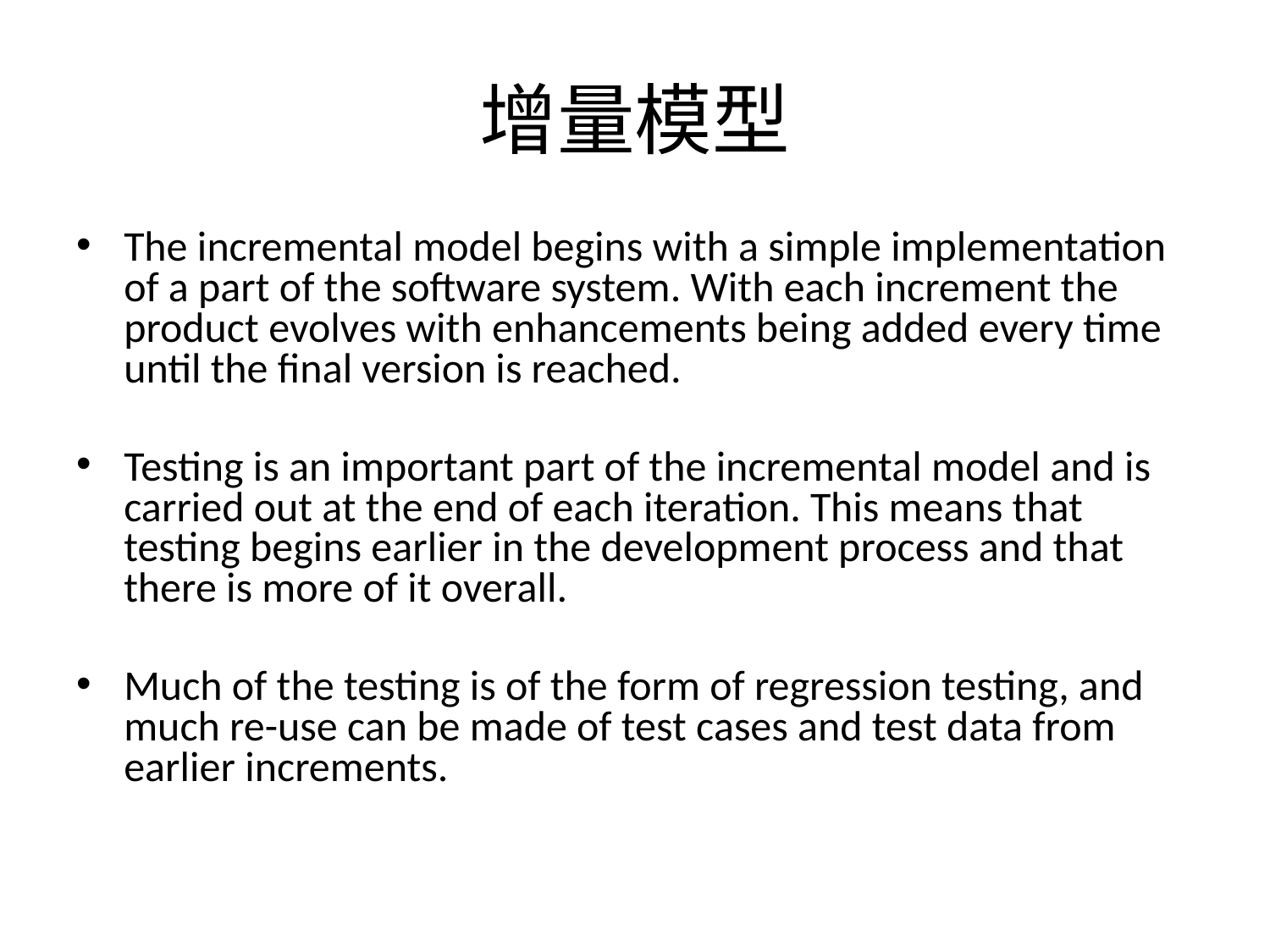

# 增量模型
The incremental model begins with a simple implementation of a part of the software system. With each increment the product evolves with enhancements being added every time until the final version is reached.

Testing is an important part of the incremental model and is carried out at the end of each iteration. This means that testing begins earlier in the development process and that there is more of it overall.

Much of the testing is of the form of regression testing, and much re-use can be made of test cases and test data from earlier increments.